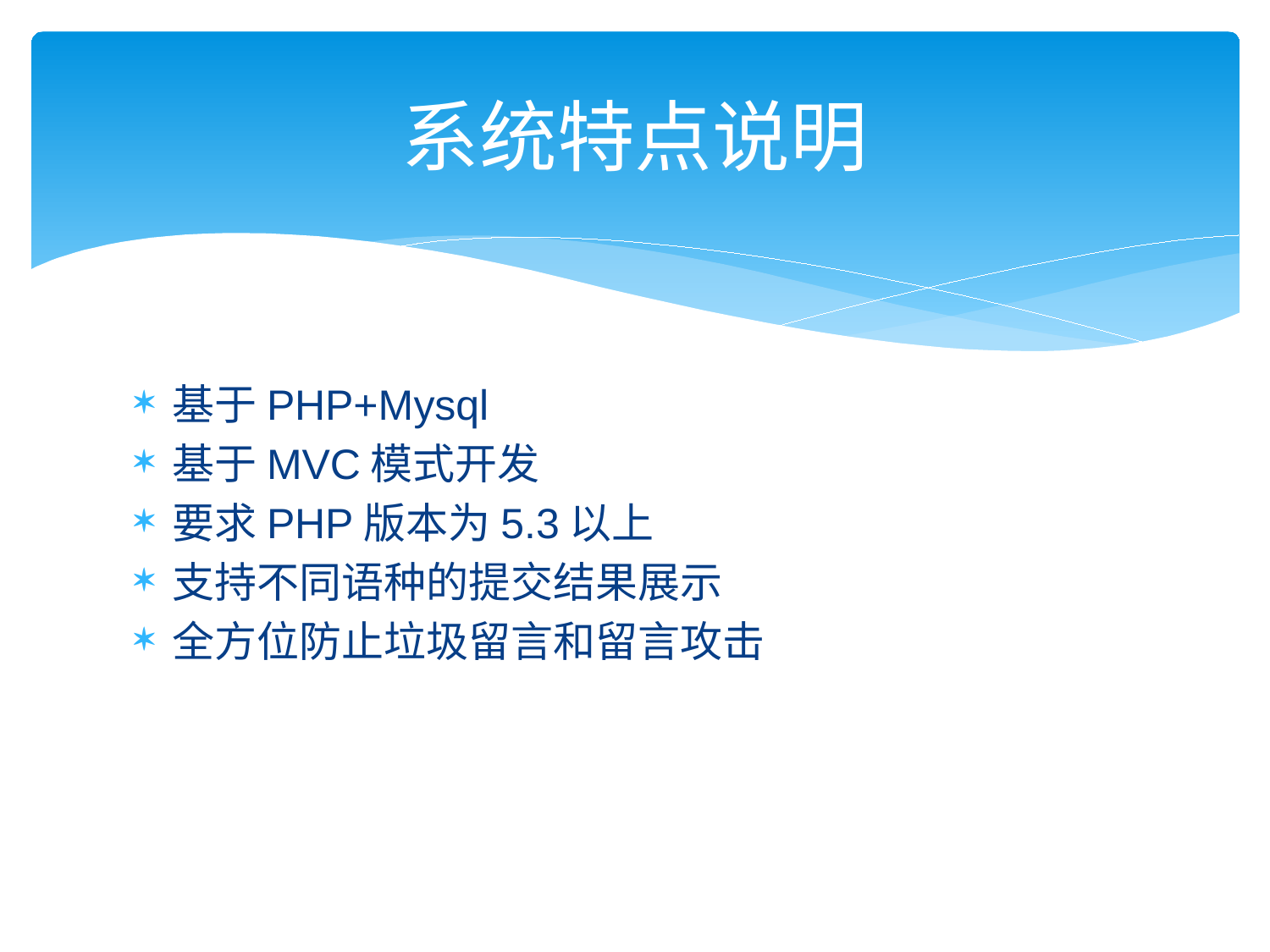

# 系统特点说明
基于PHP+Mysql
基于MVC模式开发
要求PHP版本为5.3以上
支持不同语种的提交结果展示
全方位防止垃圾留言和留言攻击